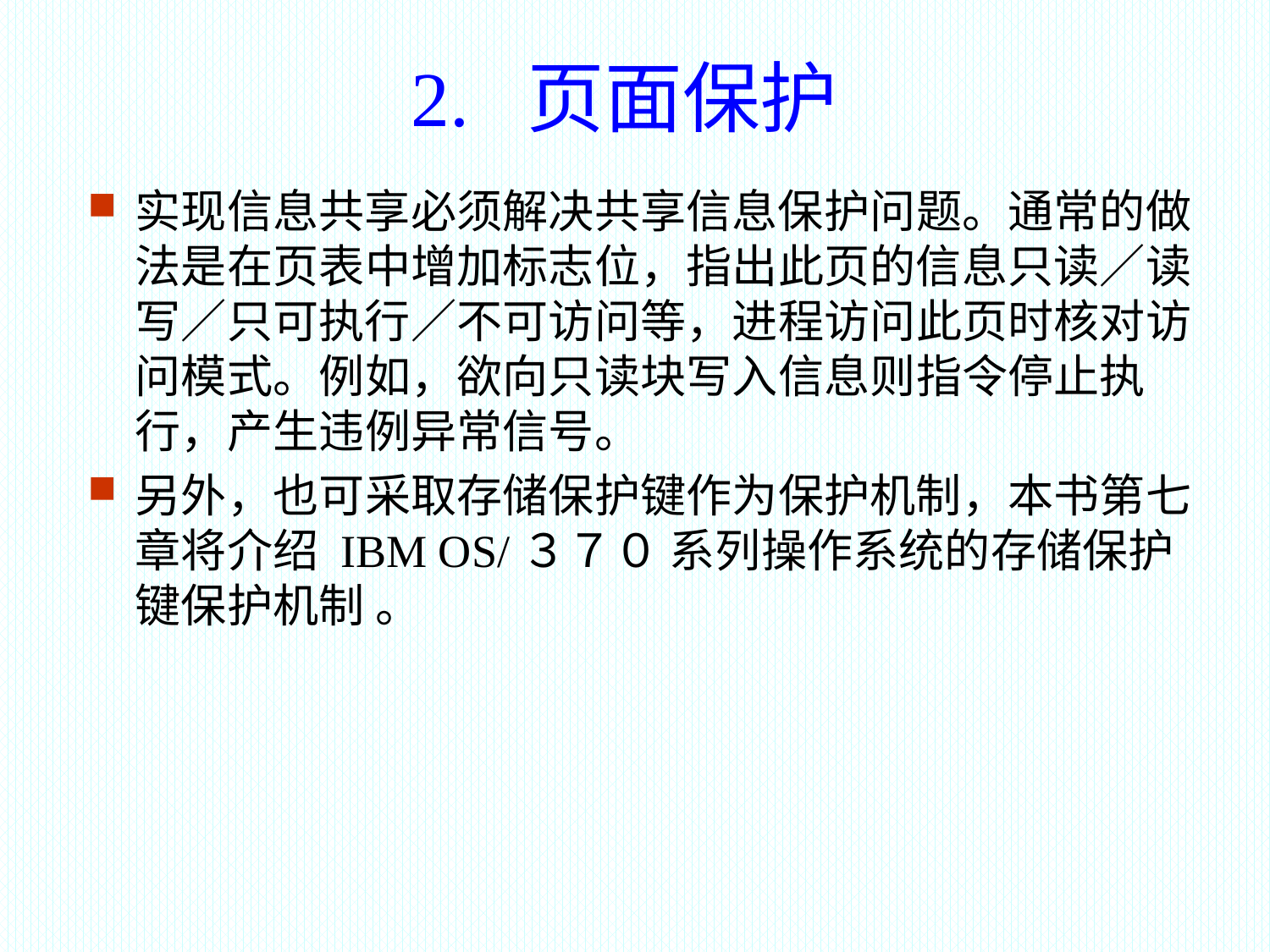

2.  页面保护
实现信息共享必须解决共享信息保护问题。通常的做法是在页表中增加标志位，指出此页的信息只读／读写／只可执行／不可访问等，进程访问此页时核对访问模式。例如，欲向只读块写入信息则指令停止执行，产生违例异常信号。
另外，也可采取存储保护键作为保护机制，本书第七章将介绍 IBM OS/３７０ 系列操作系统的存储保护键保护机制 。